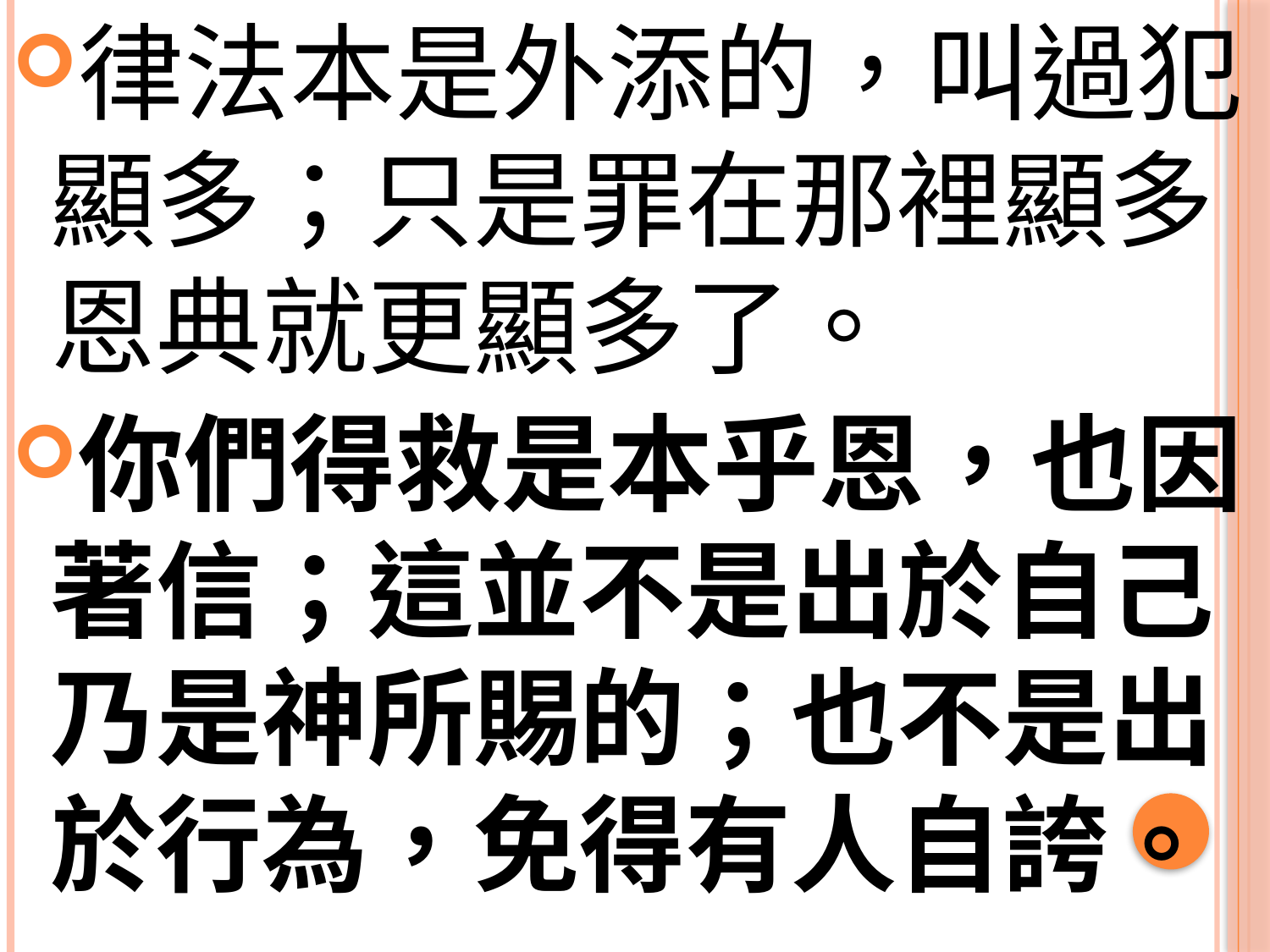

律法本是外添的，叫過犯顯多；只是罪在那裡顯多恩典就更顯多了。
你們得救是本乎恩，也因著信；這並不是出於自己乃是神所賜的；也不是出於行為，免得有人自誇。